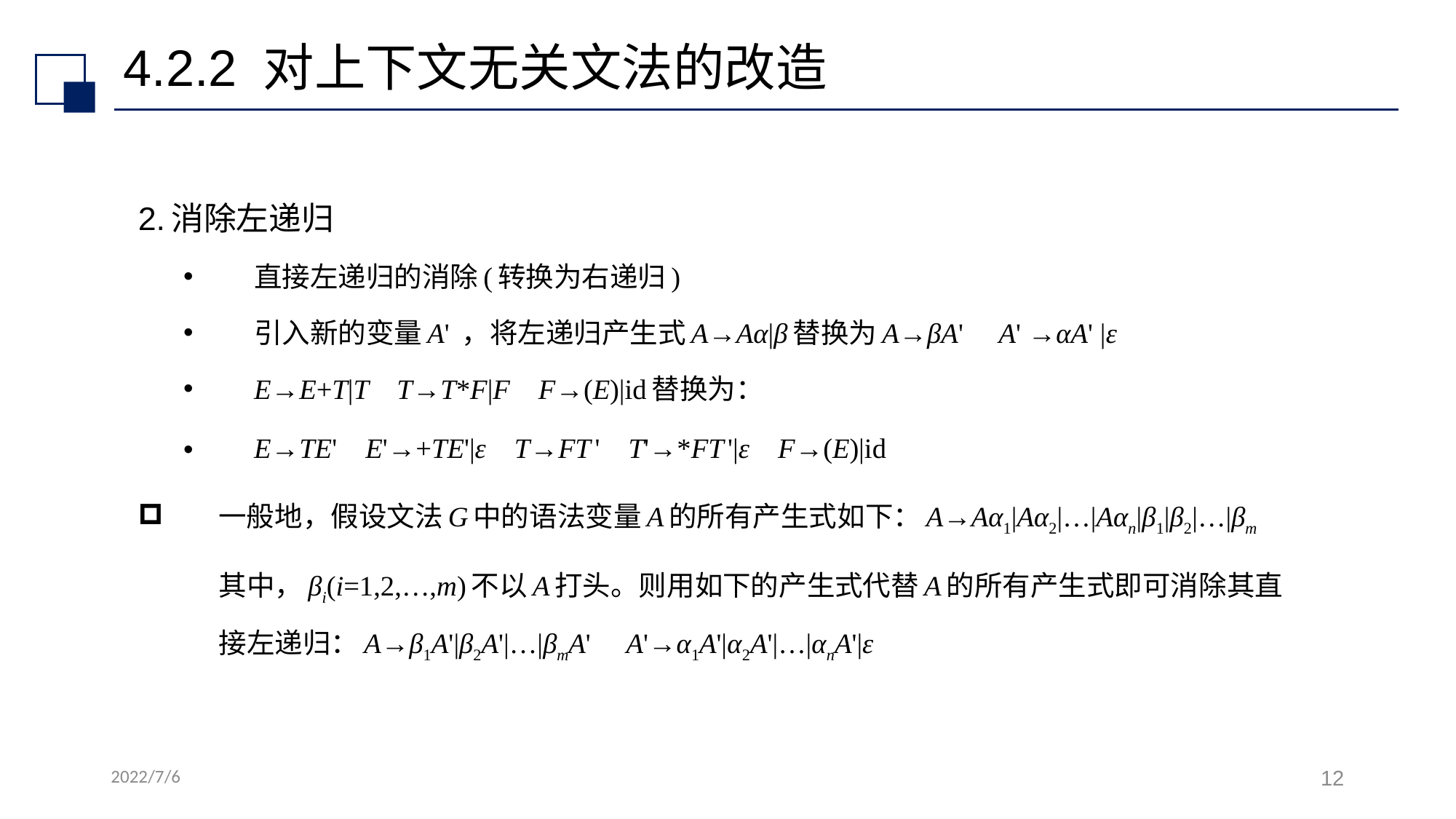

# 4.2.2 对上下文无关文法的改造
2.消除左递归
直接左递归的消除(转换为右递归)
引入新的变量A' ，将左递归产生式A→Aα|β替换为A→βA'     A' →αA' |ε
E→E+T|T    T→T*F|F    F→(E)|id替换为：
E→TE'    E'→+TE'|ε    T→FT '    T'→*FT '|ε    F→(E)|id
一般地，假设文法G中的语法变量A的所有产生式如下：A→Aα1|Aα2|…|Aαn|β1|β2|…|βm
	其中，βi(i=1,2,…,m)不以A打头。则用如下的产生式代替A的所有产生式即可消除其直接左递归：A→β1A'|β2A'|…|βmA'     A'→α1A'|α2A'|…|αnA'|ε
2022/7/6
12